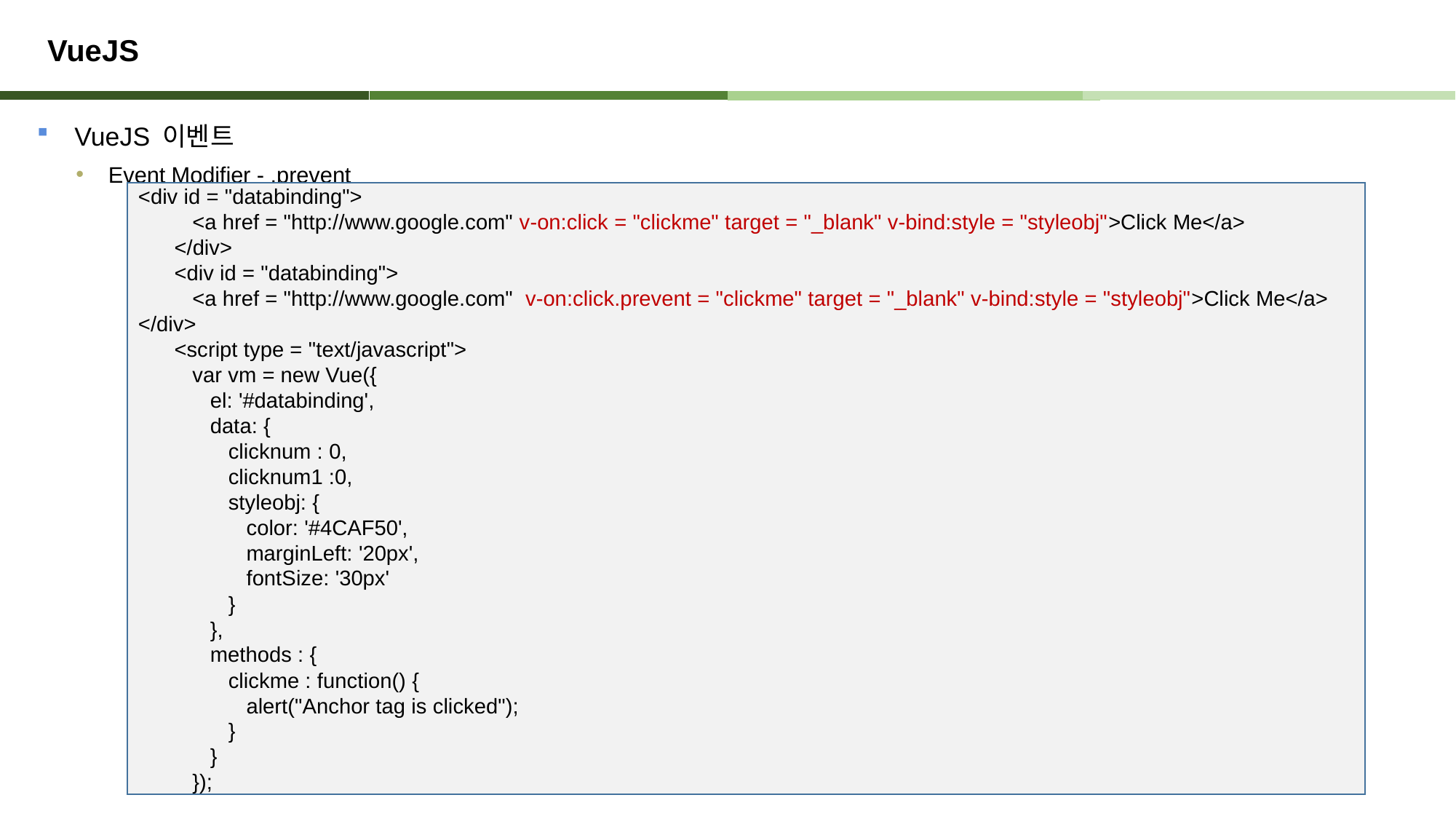

# VueJS
VueJS 이벤트
  Event Modifier - .prevent

<div id = "databinding">
         <a href = "http://www.google.com" v-on:click = "clickme" target = "_blank" v-bind:style = "styleobj">Click Me</a>
      </div>
      <div id = "databinding">
         <a href = "http://www.google.com"  v-on:click.prevent = "clickme" target = "_blank" v-bind:style = "styleobj">Click Me</a>   </div>
      <script type = "text/javascript">
         var vm = new Vue({
            el: '#databinding',
            data: {
               clicknum : 0,
               clicknum1 :0,
               styleobj: {
                  color: '#4CAF50',
                  marginLeft: '20px',
                  fontSize: '30px'
               }
            },
            methods : {
               clickme : function() {
                  alert("Anchor tag is clicked");
               }
            }
         });